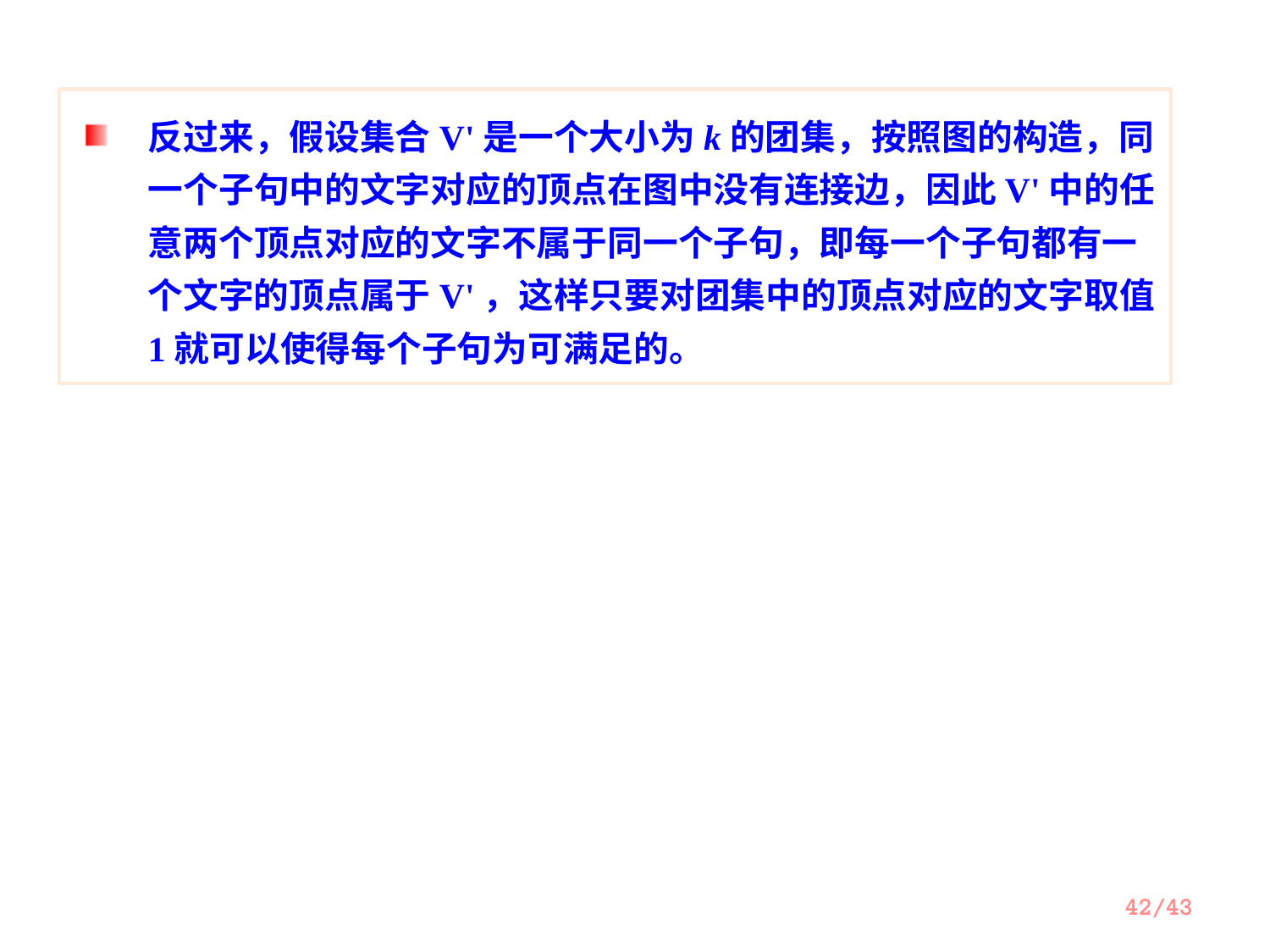

反过来，假设集合V'是一个大小为k的团集，按照图的构造，同一个子句中的文字对应的顶点在图中没有连接边，因此V'中的任意两个顶点对应的文字不属于同一个子句，即每一个子句都有一个文字的顶点属于V'，这样只要对团集中的顶点对应的文字取值1就可以使得每个子句为可满足的。
42/43